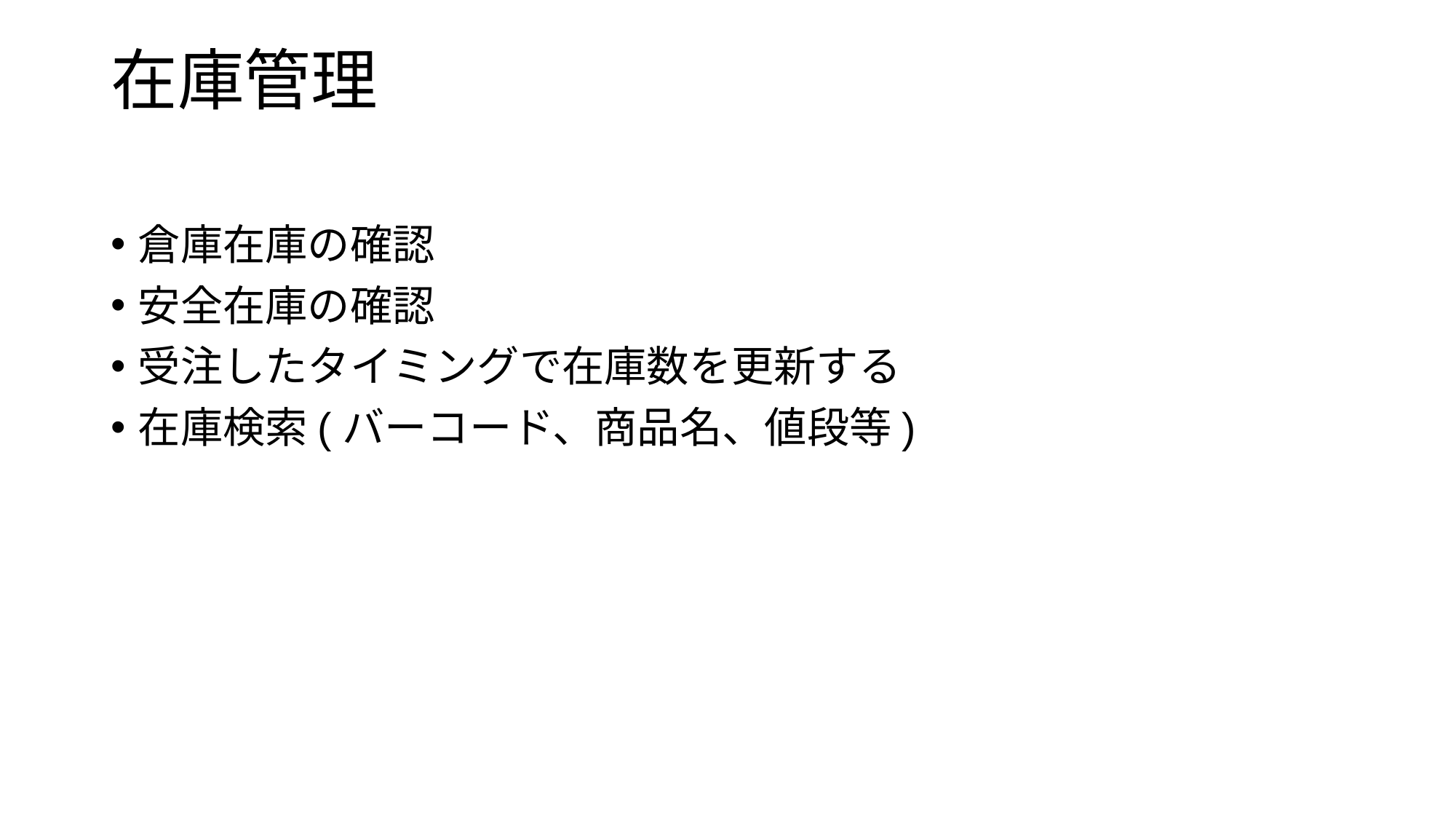

# 在庫管理
倉庫在庫の確認
安全在庫の確認
受注したタイミングで在庫数を更新する
在庫検索(バーコード、商品名、値段等)